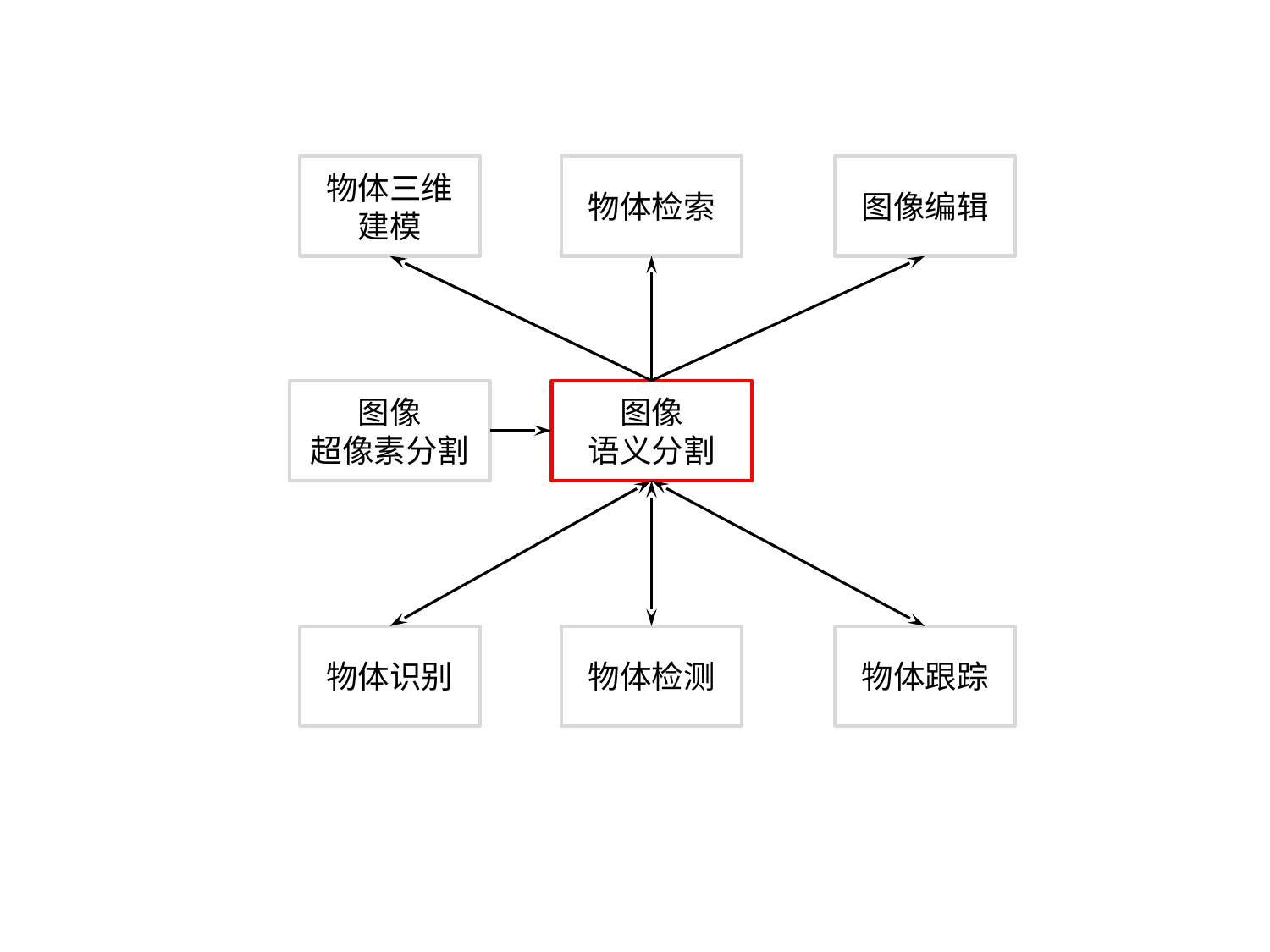

物体三维建模
物体检索
图像编辑
图像
超像素分割
图像
语义分割
物体识别
物体检测
物体跟踪